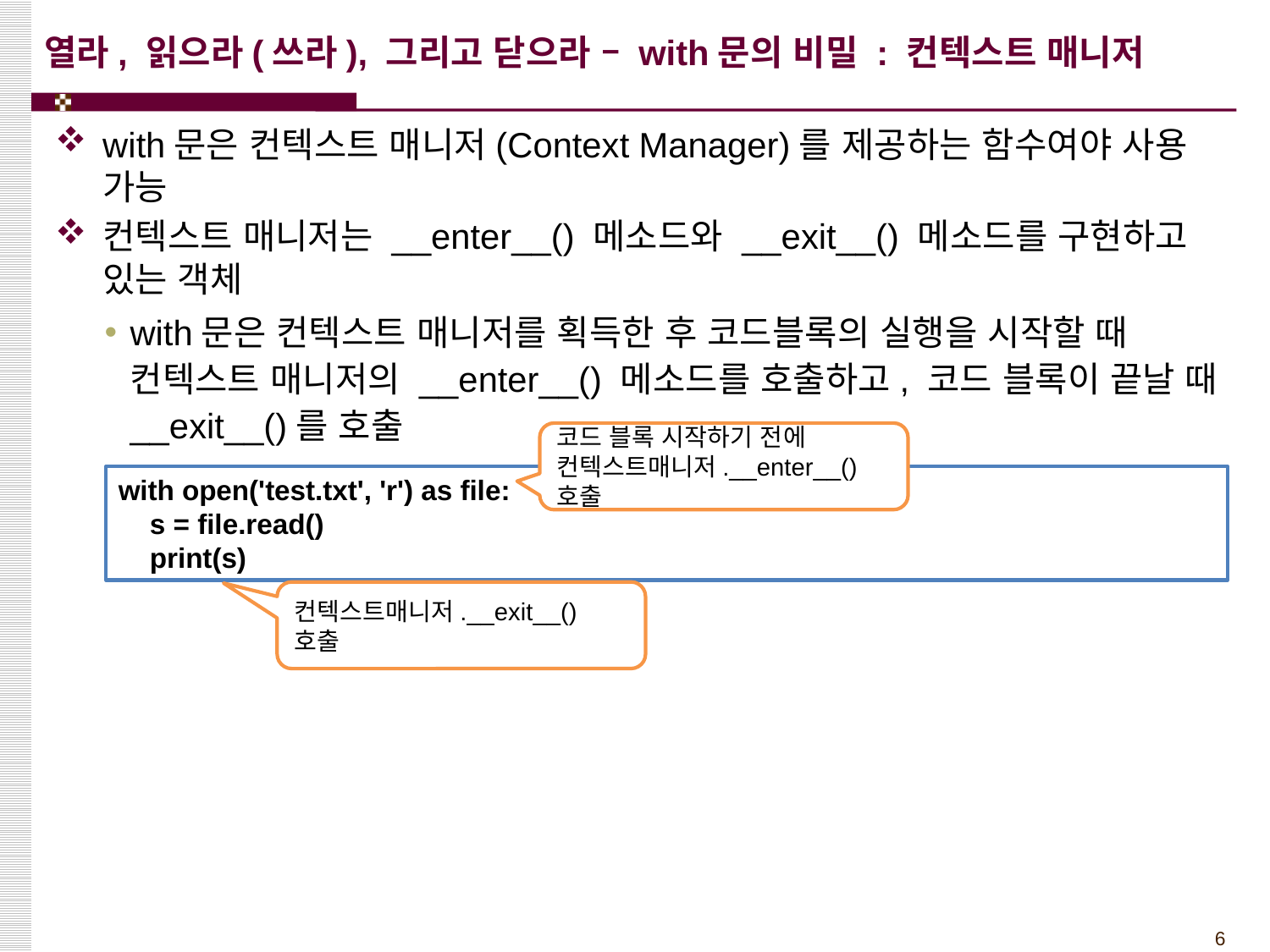

# 열라, 읽으라(쓰라), 그리고 닫으라 – with문의 비밀 : 컨텍스트 매니저
with문은 컨텍스트 매니저(Context Manager)를 제공하는 함수여야 사용 가능
컨텍스트 매니저는 __enter__() 메소드와 __exit__() 메소드를 구현하고 있는 객체
with문은 컨텍스트 매니저를 획득한 후 코드블록의 실행을 시작할 때 컨텍스트 매니저의 __enter__() 메소드를 호출하고, 코드 블록이 끝날 때 __exit__()를 호출
코드 블록 시작하기 전에 컨텍스트매니저.__enter__() 호출
with open('test.txt', 'r') as file:
    s = file.read()
    print(s)
컨텍스트매니저.__exit__() 호출